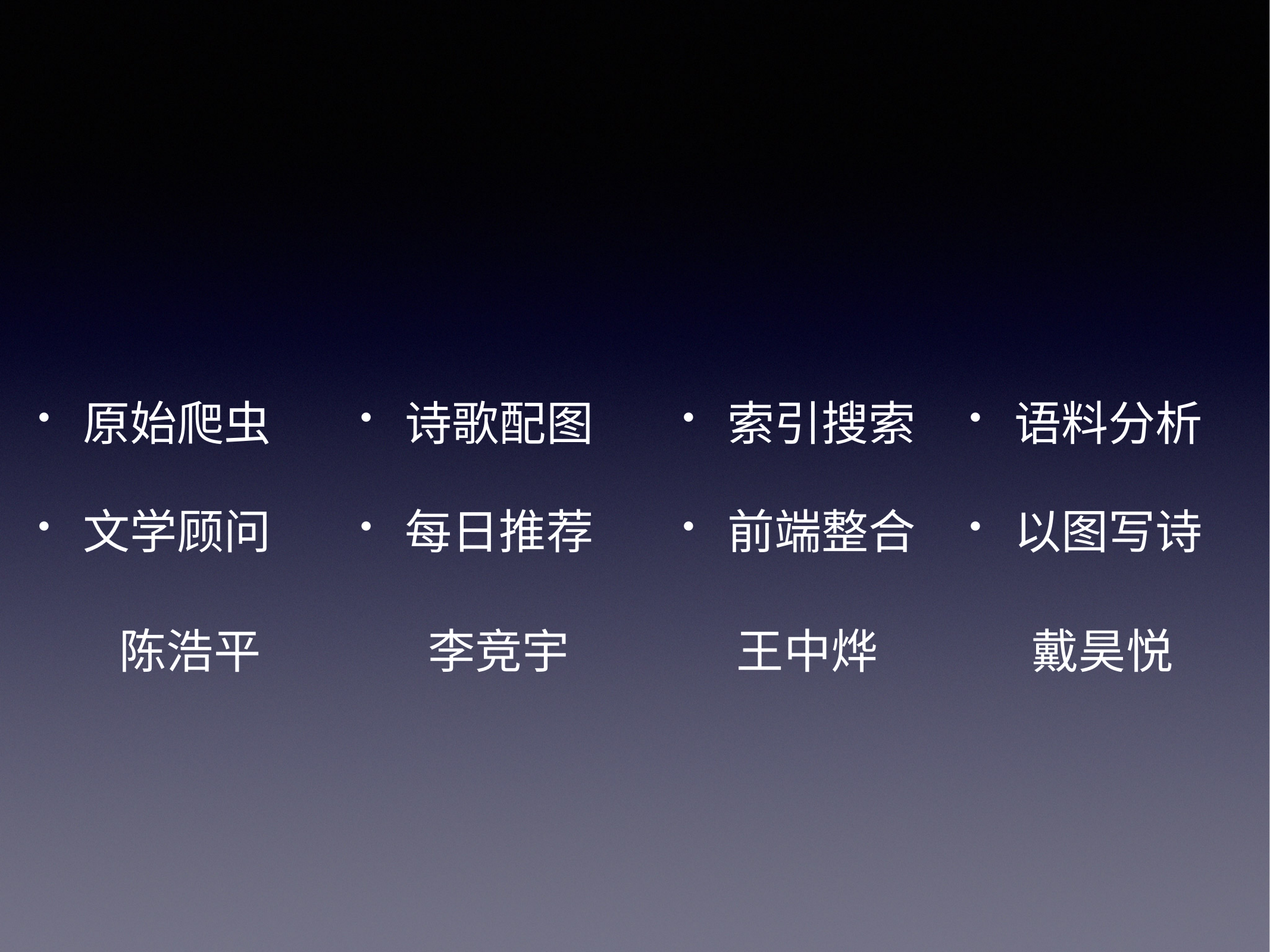

原始爬虫
文学顾问
诗歌配图
每日推荐
索引搜索
前端整合
语料分析
以图写诗
陈浩平
李竞宇
王中烨
戴昊悦